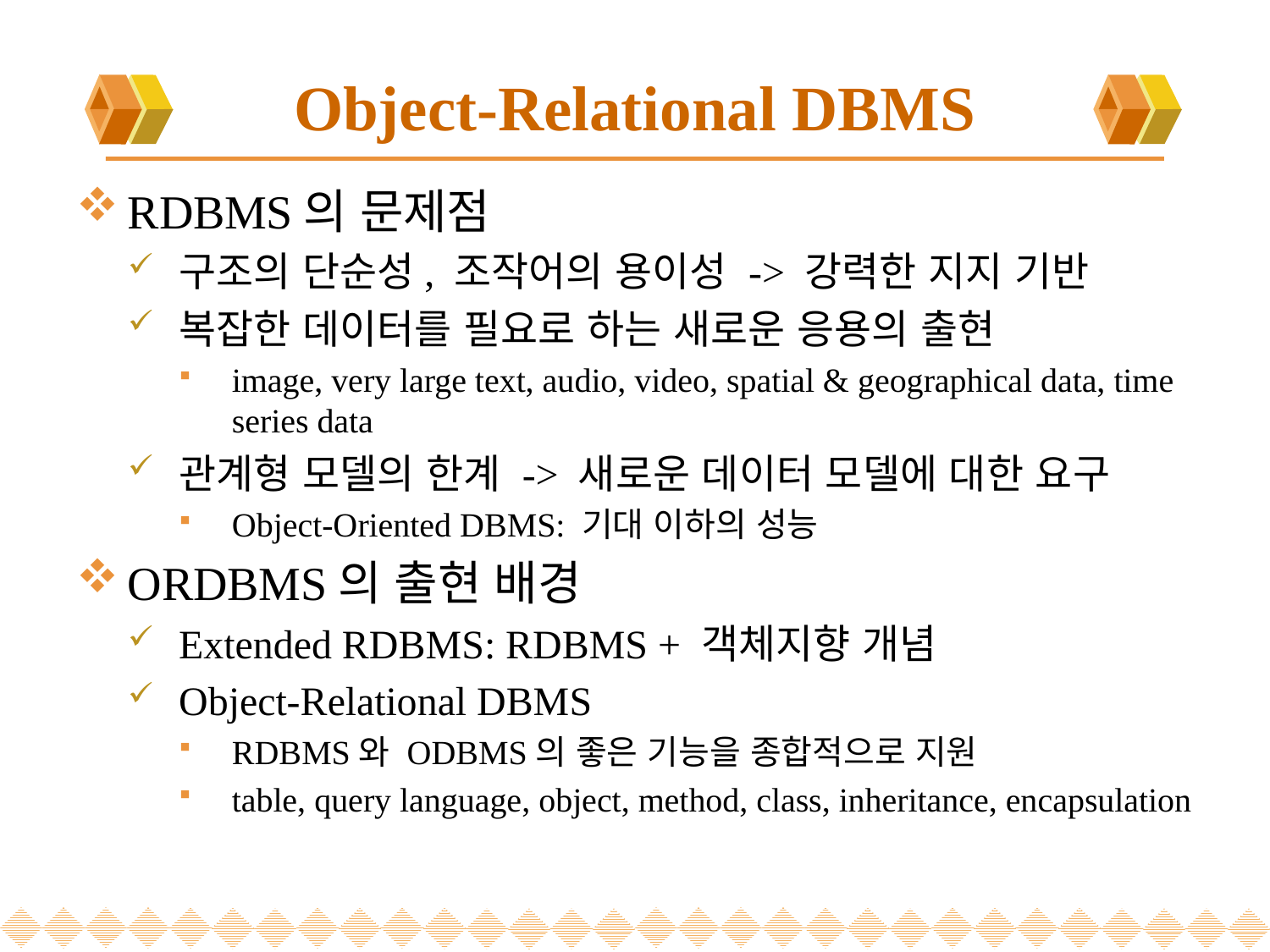

# Object-Relational DBMS
RDBMS의 문제점
구조의 단순성, 조작어의 용이성 -> 강력한 지지 기반
복잡한 데이터를 필요로 하는 새로운 응용의 출현
image, very large text, audio, video, spatial & geographical data, time series data
관계형 모델의 한계 -> 새로운 데이터 모델에 대한 요구
Object-Oriented DBMS: 기대 이하의 성능
ORDBMS의 출현 배경
Extended RDBMS: RDBMS + 객체지향 개념
Object-Relational DBMS
RDBMS와 ODBMS의 좋은 기능을 종합적으로 지원
table, query language, object, method, class, inheritance, encapsulation